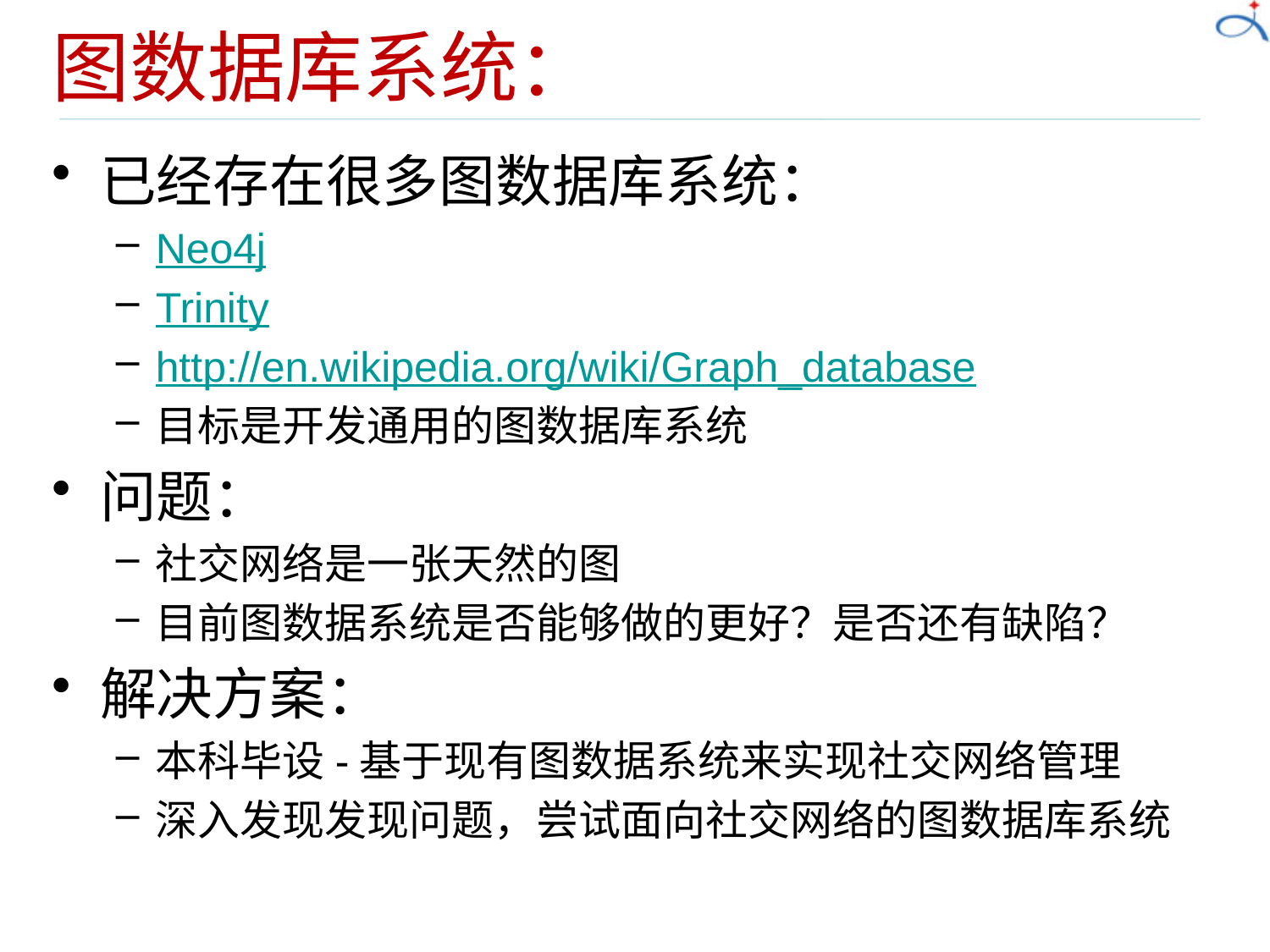

# 图数据库系统：
已经存在很多图数据库系统：
Neo4j
Trinity
http://en.wikipedia.org/wiki/Graph_database
目标是开发通用的图数据库系统
问题：
社交网络是一张天然的图
目前图数据系统是否能够做的更好？是否还有缺陷？
解决方案：
本科毕设-基于现有图数据系统来实现社交网络管理
深入发现发现问题，尝试面向社交网络的图数据库系统